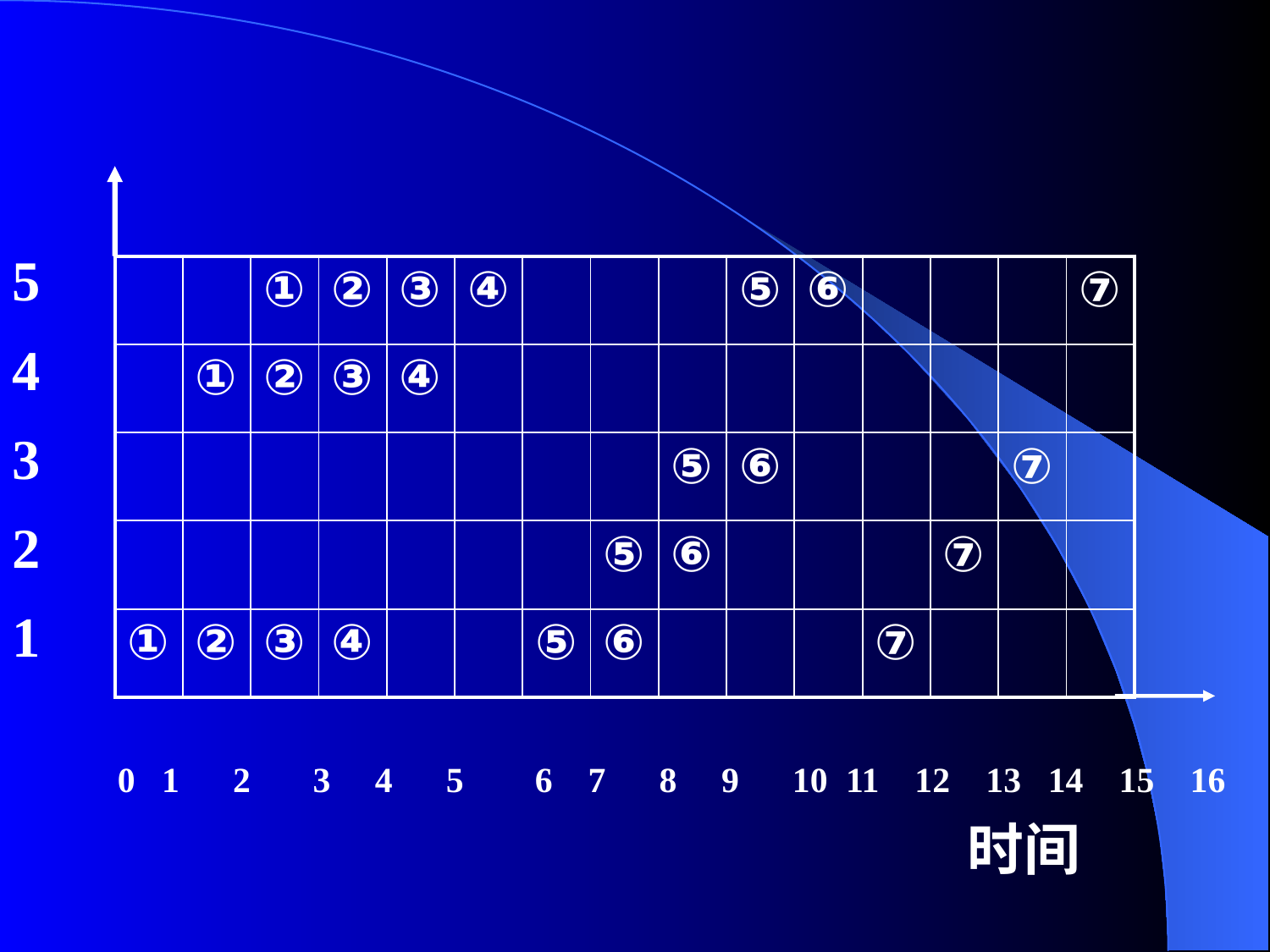

5
4
3
2
1
|  |  | ① | ② | ③ | ④ |  |  |  | ⑤ | ⑥ |  |  |  | ⑦ |
| --- | --- | --- | --- | --- | --- | --- | --- | --- | --- | --- | --- | --- | --- | --- |
|  | ① | ② | ③ | ④ |  |  |  |  |  |  |  |  |  |  |
|  |  |  |  |  |  |  |  | ⑤ | ⑥ |  |  |  | ⑦ |  |
|  |  |  |  |  |  |  | ⑤ | ⑥ |  |  |  | ⑦ |  |  |
| ① | ② | ③ | ④ |  |  | ⑤ | ⑥ |  |  |  | ⑦ |  |  |  |

0   1      2       3     4      5        6    7      8     9      10  11    12    13   14    15    16
时间
15